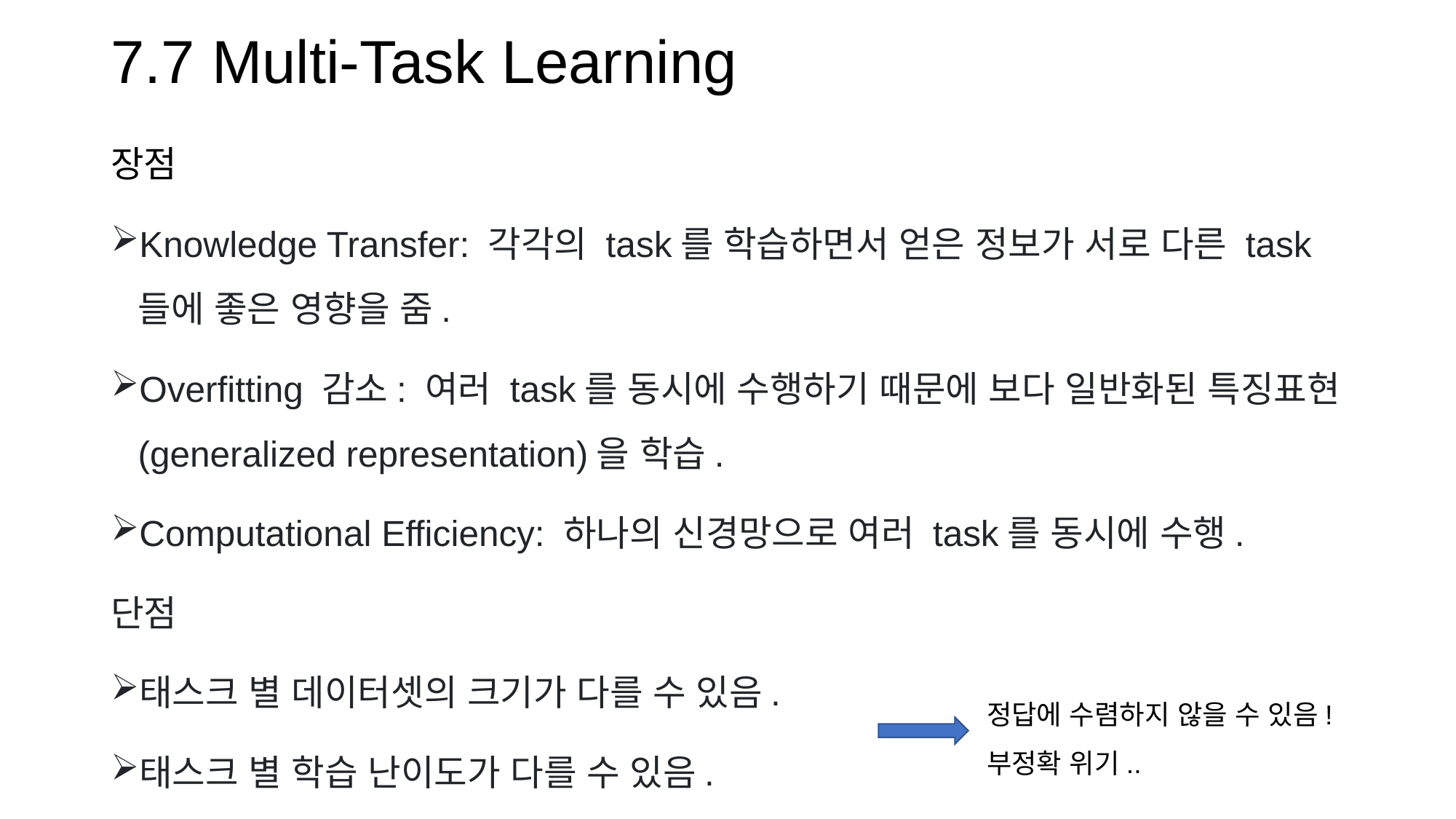

# 7.7 Multi-Task Learning
장점
Knowledge Transfer: 각각의 task를 학습하면서 얻은 정보가 서로 다른 task들에 좋은 영향을 줌.
Overfitting 감소: 여러 task를 동시에 수행하기 때문에 보다 일반화된 특징표현(generalized representation)을 학습.
Computational Efficiency: 하나의 신경망으로 여러 task를 동시에 수행.
단점
태스크 별 데이터셋의 크기가 다를 수 있음.
태스크 별 학습 난이도가 다를 수 있음.
정답에 수렴하지 않을 수 있음!
부정확 위기..